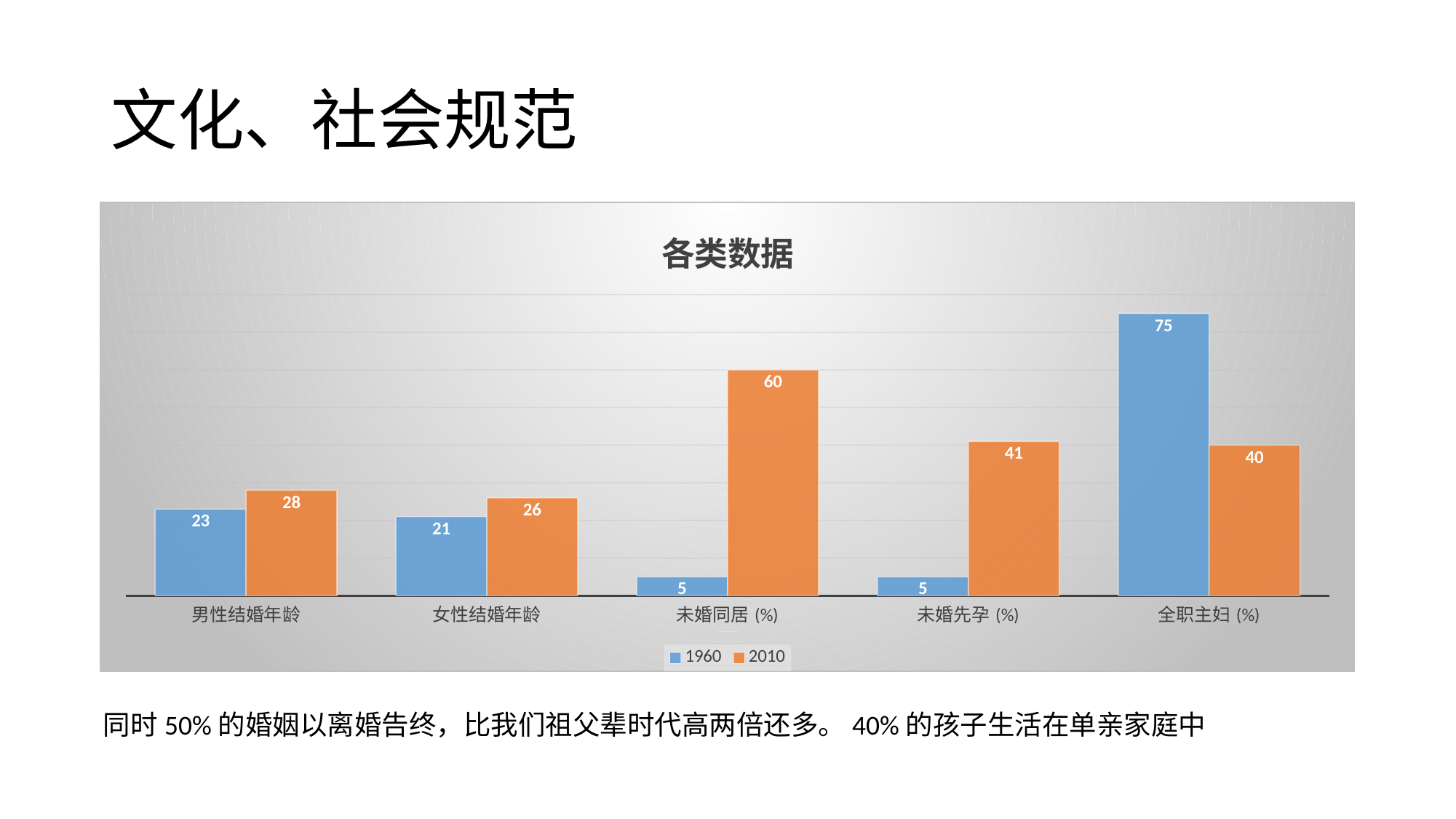

# 文化、社会规范

### Chart: 各类数据

| Category | 1960 | 2010 |
|---|---|---|
| 男性结婚年龄 | 23.0 | 28.0 |
| 女性结婚年龄 | 21.0 | 26.0 |
| 未婚同居(%) | 5.0 | 60.0 |
| 未婚先孕(%) | 5.0 | 41.0 |
| 全职主妇(%) | 75.0 | 40.0 |
同时50%的婚姻以离婚告终，比我们祖父辈时代高两倍还多。40%的孩子生活在单亲家庭中